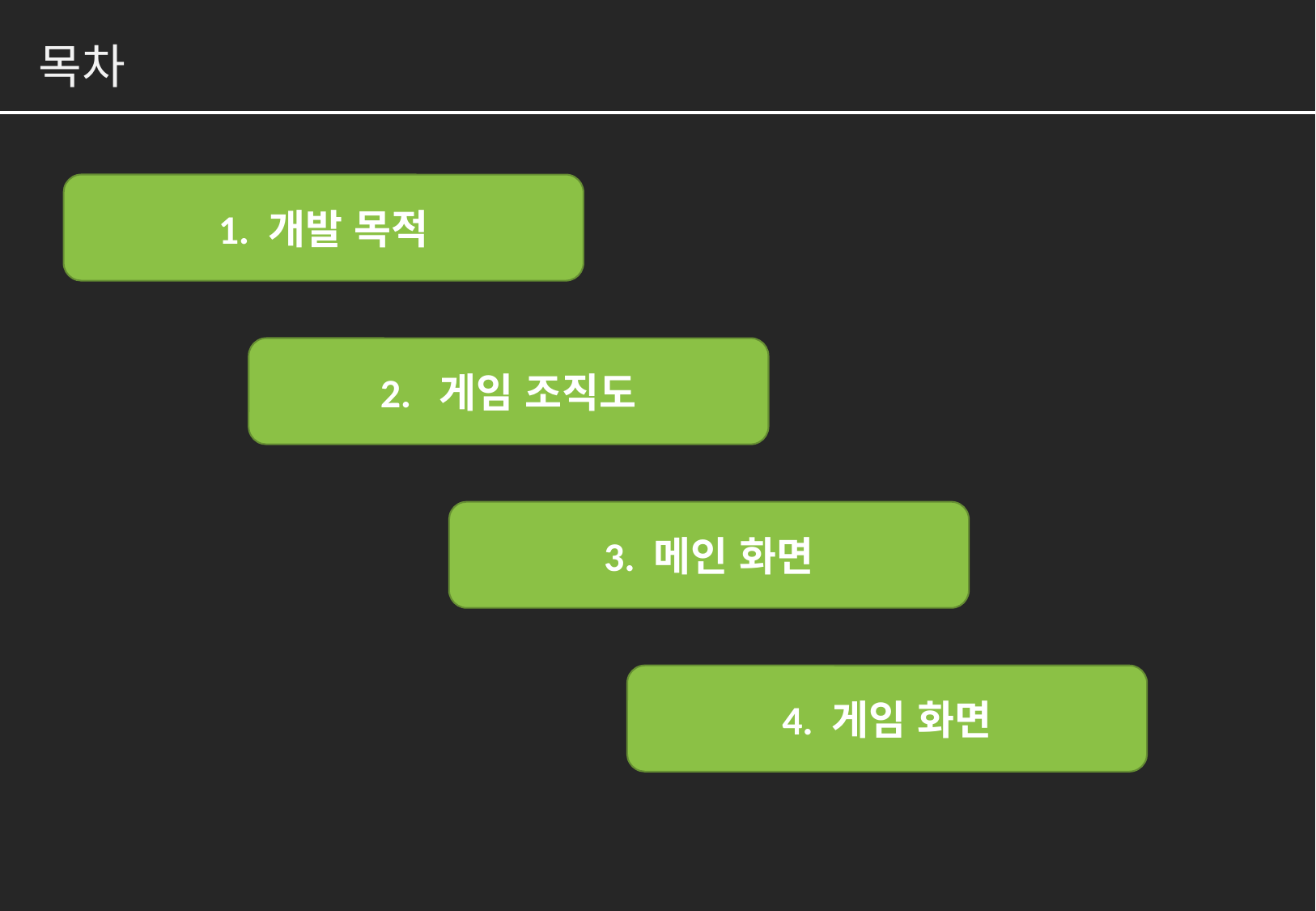

목차
1. 개발 목적
2.  게임 조직도
3. 메인 화면
4. 게임 화면